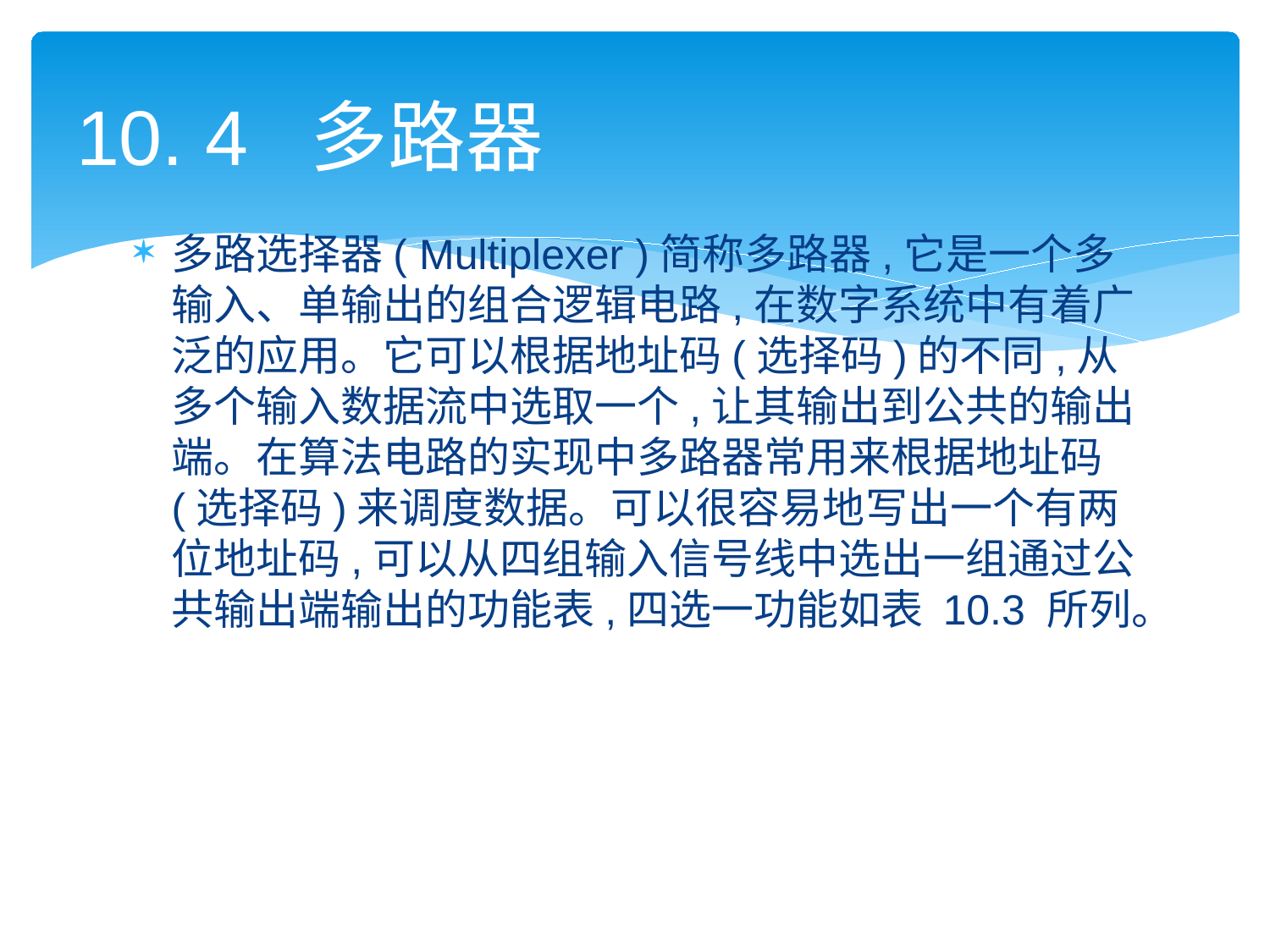

# 10. 4  多路器
多路选择器( Multiplexer )简称多路器,它是一个多输入、单输出的组合逻辑电路,在数字系统中有着广泛的应用。它可以根据地址码(选择码)的不同,从多个输入数据流中选取一个,让其输出到公共的输出端。在算法电路的实现中多路器常用来根据地址码(选择码)来调度数据。可以很容易地写出一个有两位地址码,可以从四组输入信号线中选出一组通过公共输出端输出的功能表,四选一功能如表 10.3 所列。